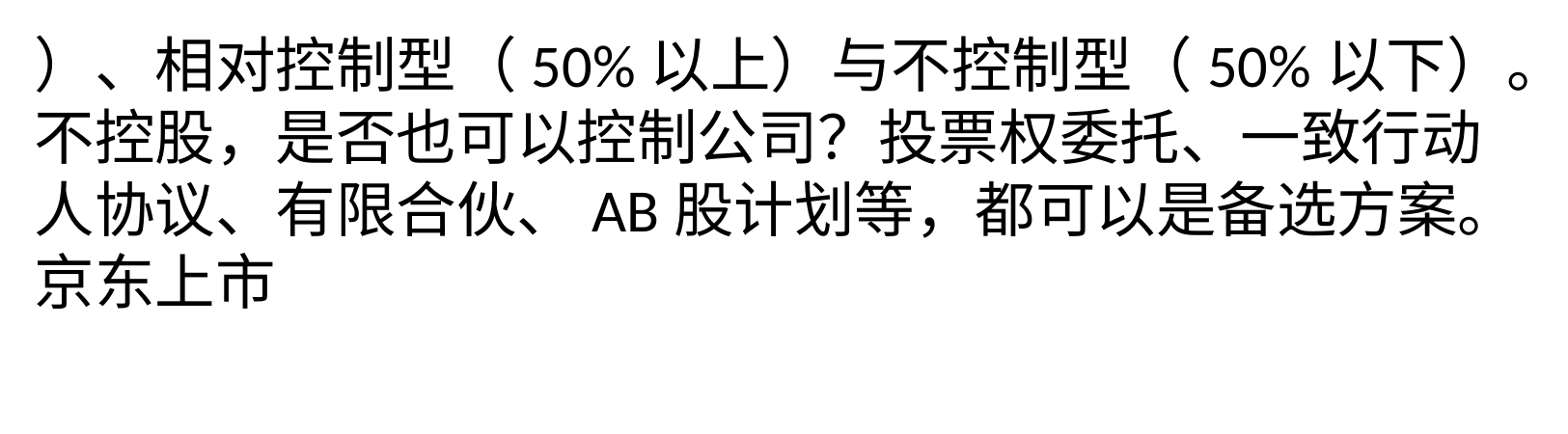

）、相对控制型（50%以上）与不控制型（50%以下）。不控股，是否也可以控制公司？投票权委托、一致行动人协议、有限合伙、AB股计划等，都可以是备选方案。京东上市